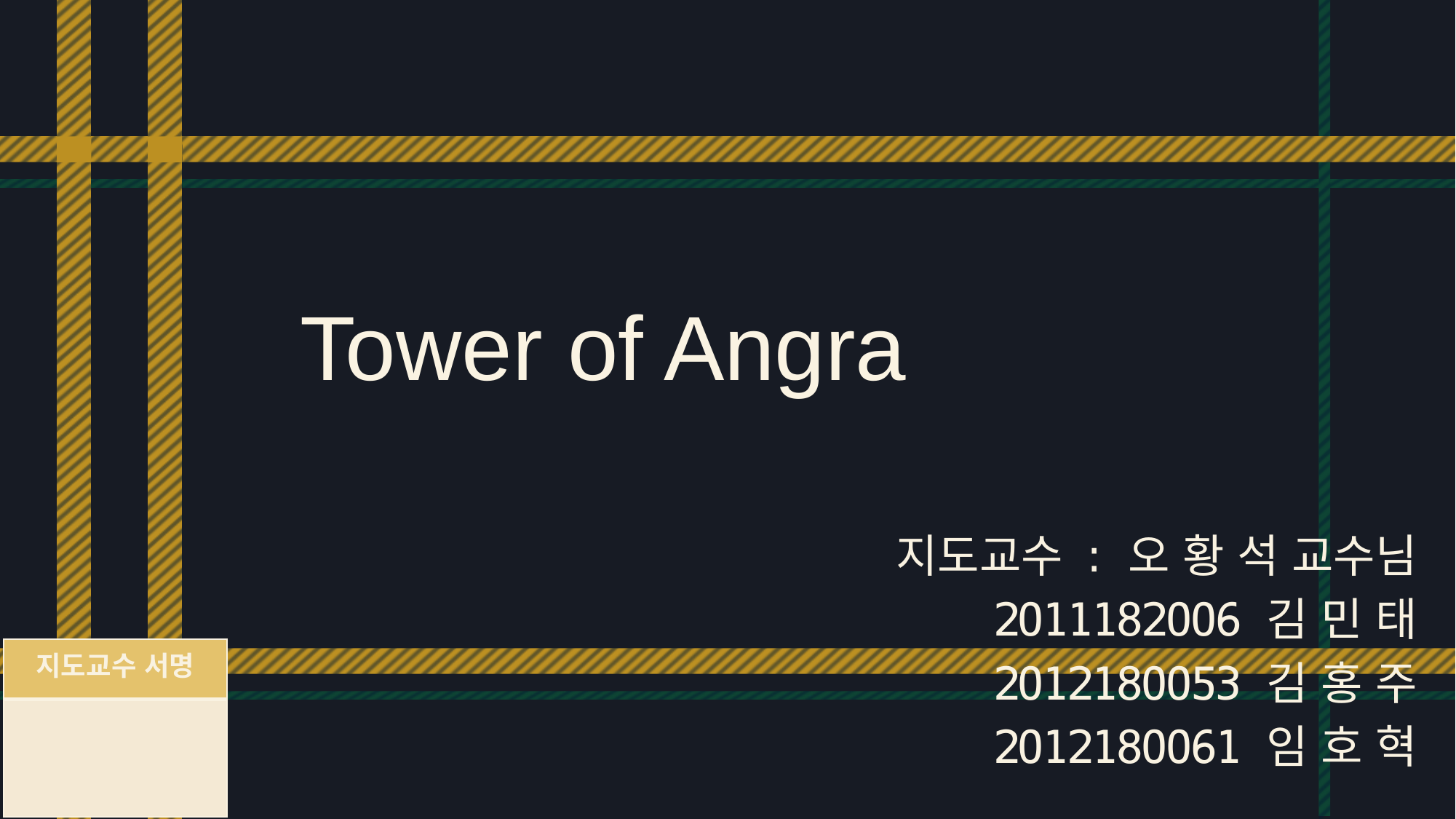

# Tower of Angra
지도교수 : 오 황 석 교수님
2011182006 김 민 태
2012180053 김 홍 주
2012180061 임 호 혁
| 지도교수 서명 |
| --- |
|  |